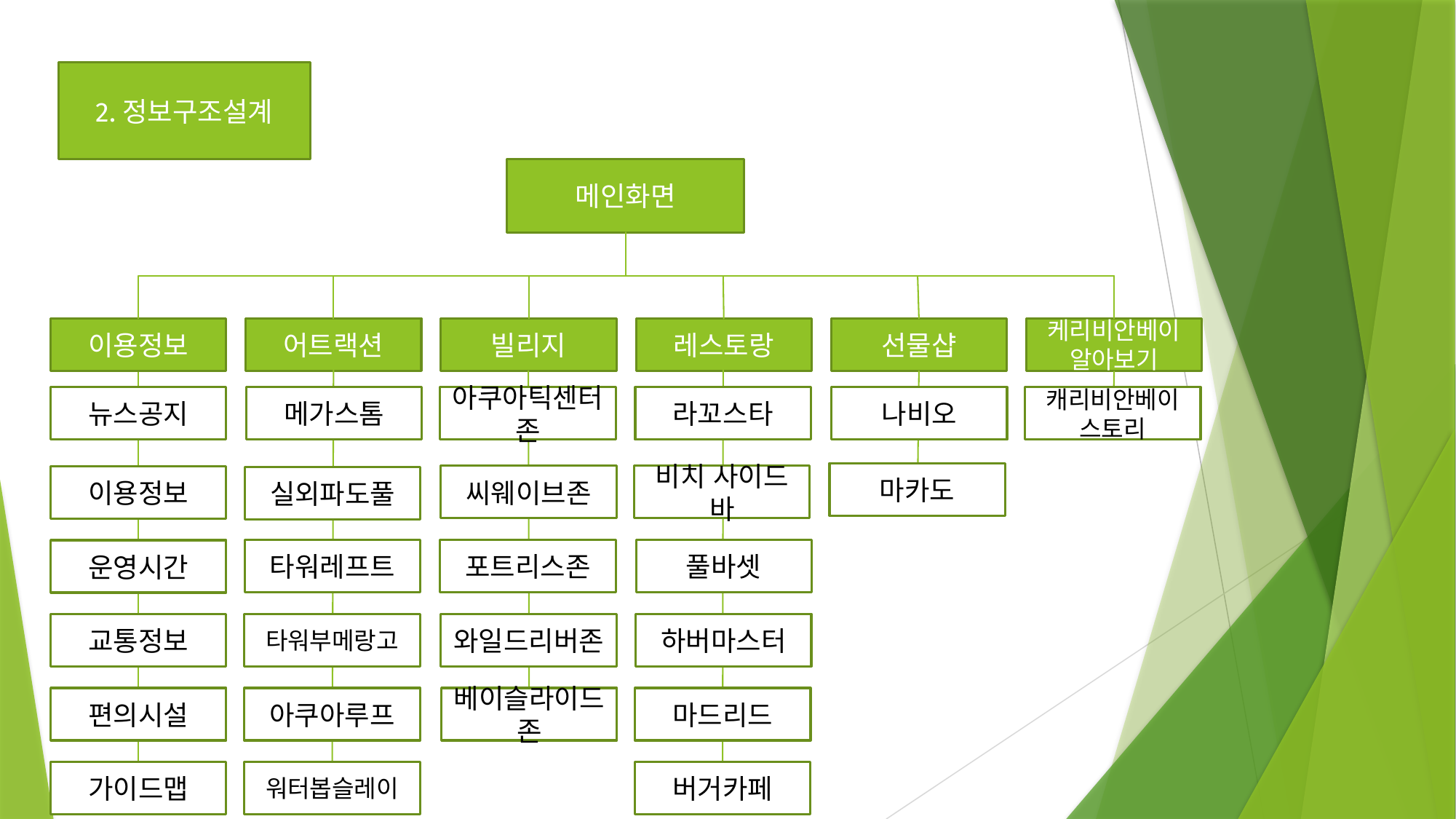

2.정보구조설계
메인화면
이용정보
어트랙션
빌리지
레스토랑
선물샵
케리비안베이알아보기
캐리비안베이 스토리
아쿠아틱센터존
라꼬스타
나비오
뉴스공지
메가스톰
마카도
씨웨이브존
비치 사이드
바
이용정보
실외파도풀
타워레프트
포트리스존
풀바셋
운영시간
타워부메랑고
하버마스터
교통정보
와일드리버존
편의시설
아쿠아루프
베이슬라이드 존
마드리드
버거카페
가이드맵
워터봅슬레이